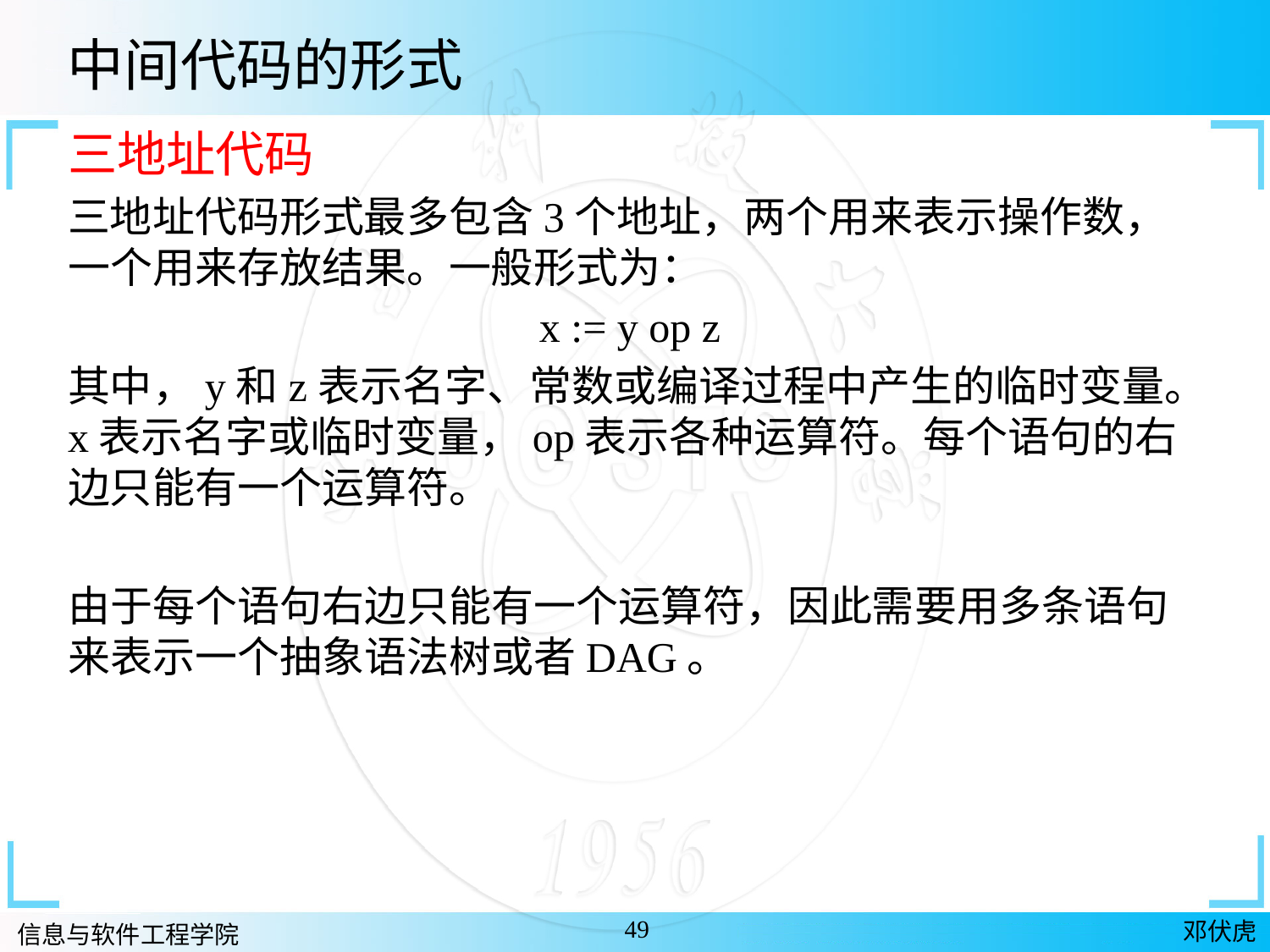

中间代码的形式
三地址代码
三地址代码形式最多包含3个地址，两个用来表示操作数，一个用来存放结果。一般形式为：
x := y op z
其中，y和z表示名字、常数或编译过程中产生的临时变量。x表示名字或临时变量，op表示各种运算符。每个语句的右边只能有一个运算符。

由于每个语句右边只能有一个运算符，因此需要用多条语句来表示一个抽象语法树或者DAG。
49
邓伏虎
信息与软件工程学院